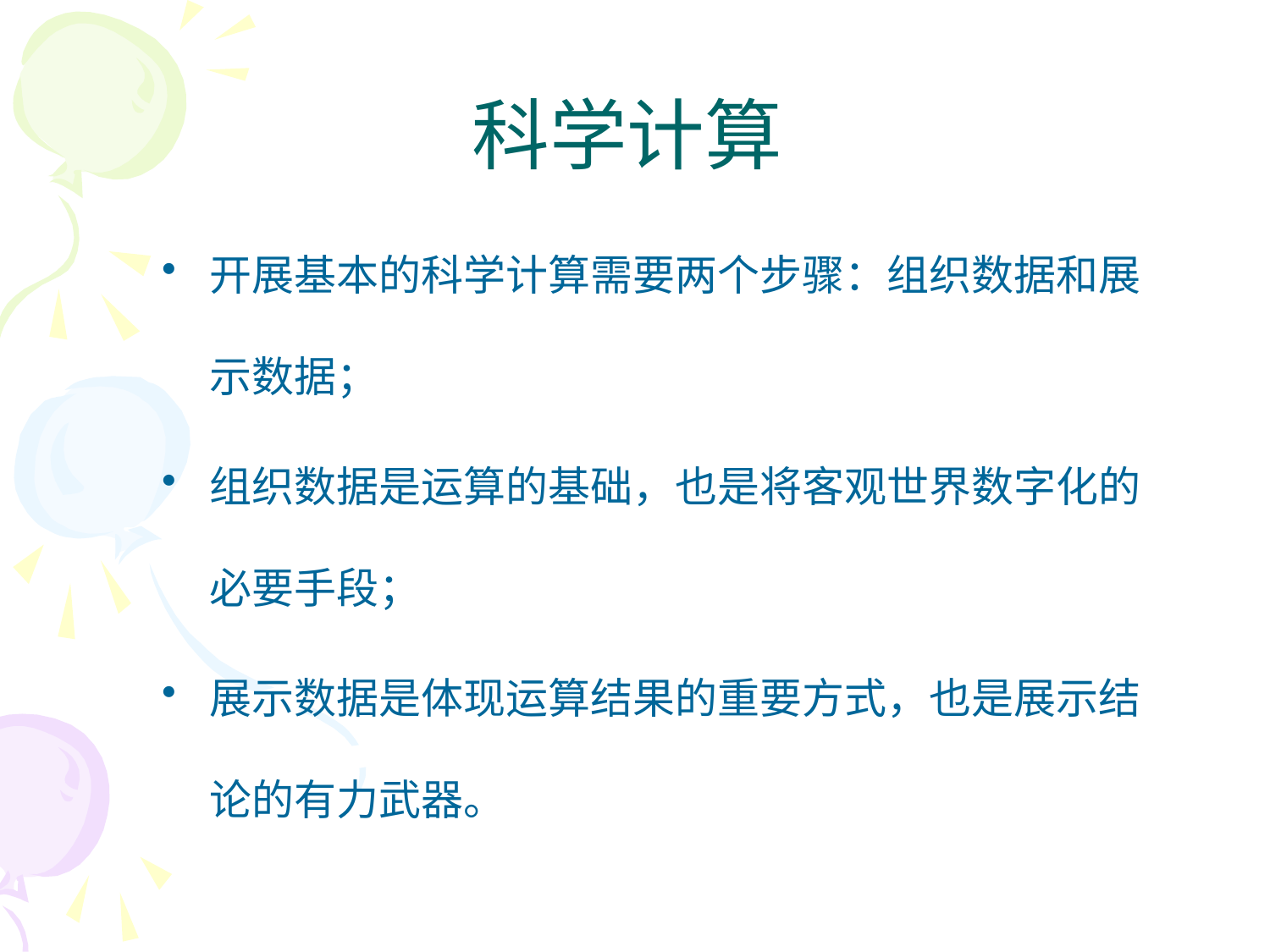

# 科学计算
开展基本的科学计算需要两个步骤：组织数据和展示数据；
组织数据是运算的基础，也是将客观世界数字化的必要手段；
展示数据是体现运算结果的重要方式，也是展示结论的有力武器。